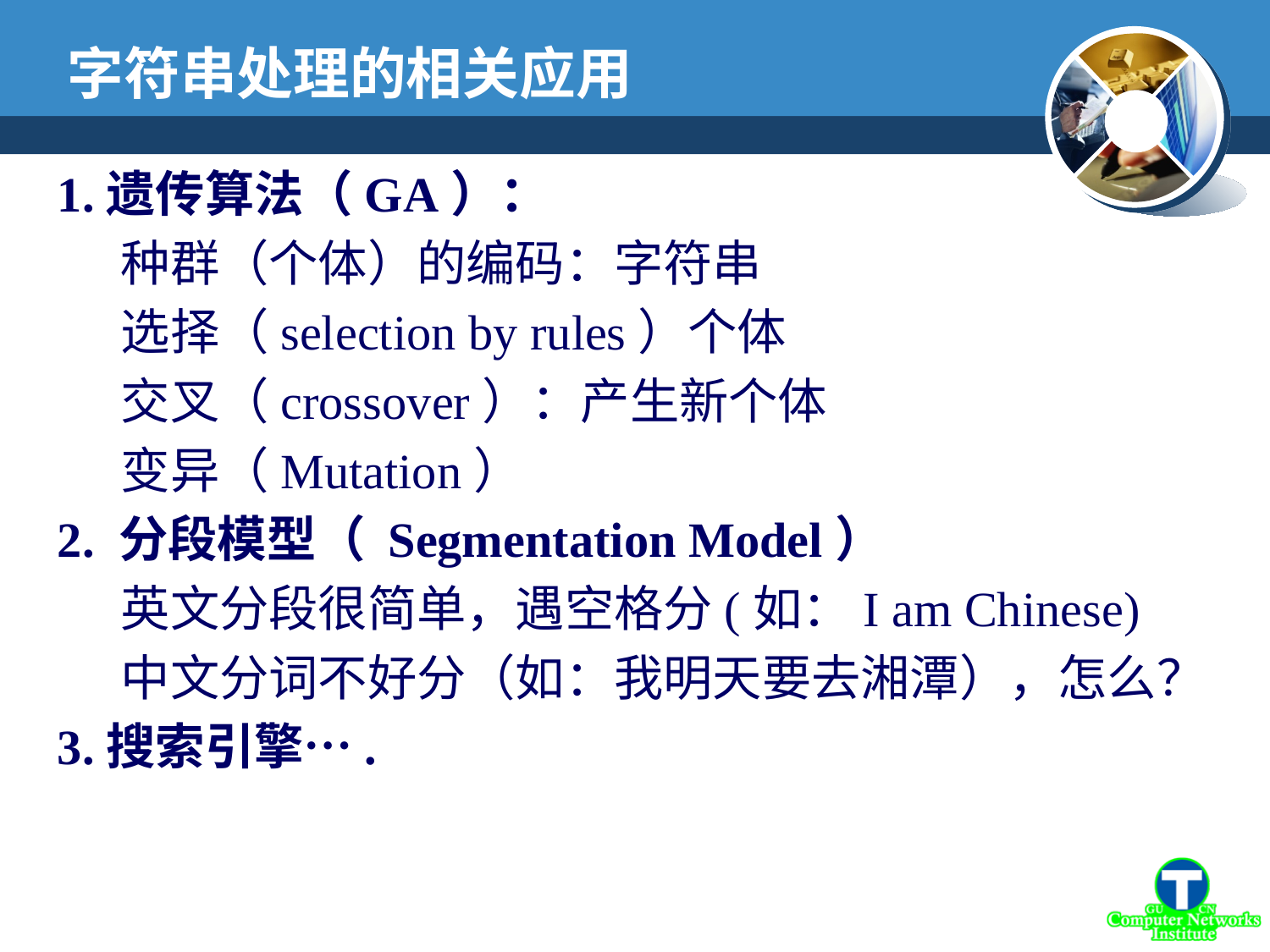

# 字符串处理的相关应用
1.遗传算法（GA）：
种群（个体）的编码：字符串
选择（selection by rules）个体
交叉（crossover）：产生新个体
变异（Mutation）
2. 分段模型（ Segmentation Model）
英文分段很简单，遇空格分(如：I am Chinese)
中文分词不好分（如：我明天要去湘潭），怎么？
3.搜索引擎….